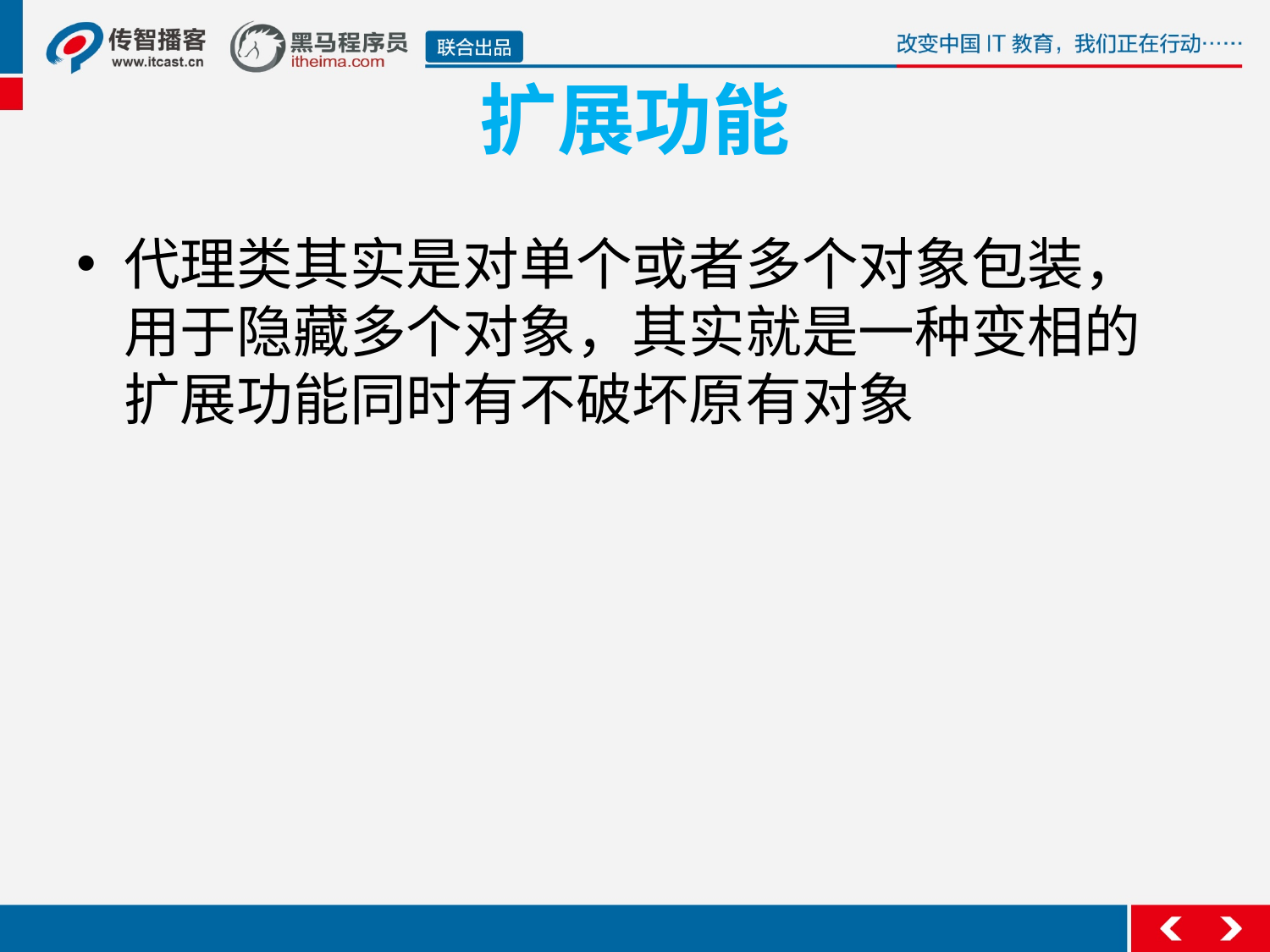

# 扩展功能
代理类其实是对单个或者多个对象包装，用于隐藏多个对象，其实就是一种变相的扩展功能同时有不破坏原有对象